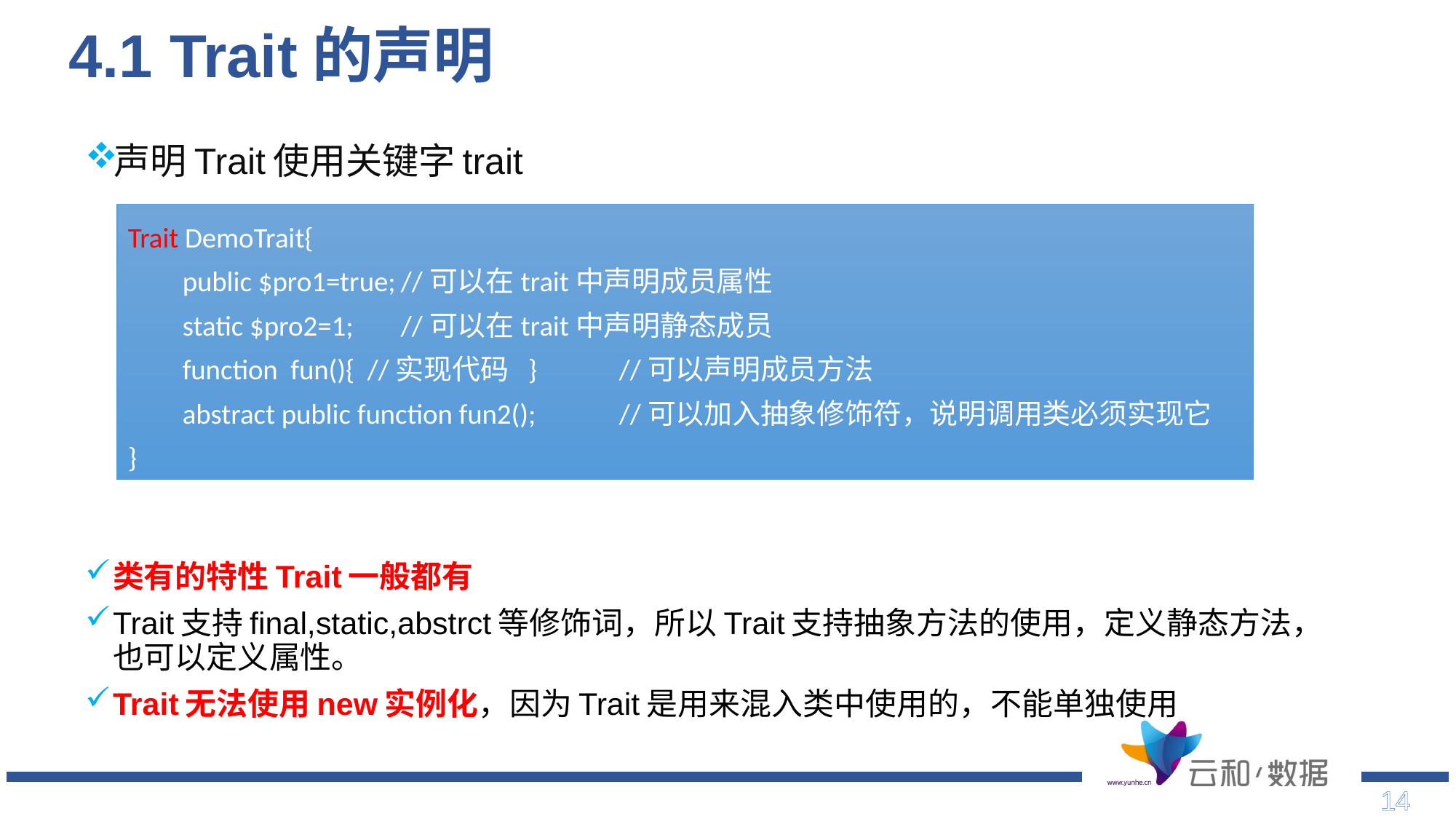

# 4.1 Trait的声明
声明Trait使用关键字trait

类有的特性Trait一般都有
Trait支持final,static,abstrct等修饰词，所以Trait支持抽象方法的使用，定义静态方法，也可以定义属性。
Trait无法使用new实例化，因为Trait是用来混入类中使用的，不能单独使用
Trait DemoTrait{
public $pro1=true;	//可以在trait中声明成员属性
static $pro2=1;	//可以在trait中声明静态成员
function  fun(){  //实现代码  }  	//可以声明成员方法
abstract public function fun2(); 	//可以加入抽象修饰符，说明调用类必须实现它
}